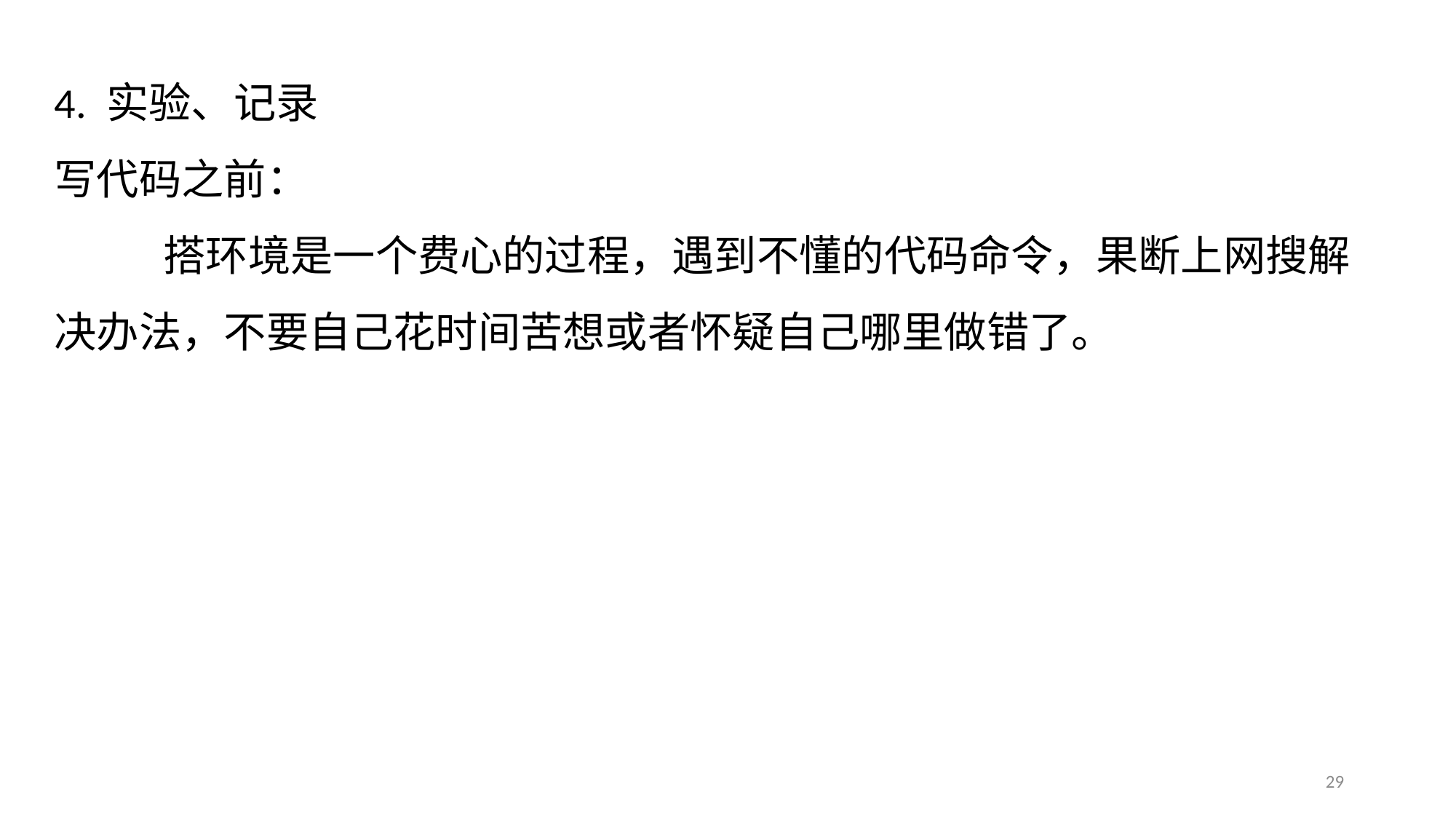

4. 实验、记录
写代码之前：
	搭环境是一个费心的过程，遇到不懂的代码命令，果断上网搜解决办法，不要自己花时间苦想或者怀疑自己哪里做错了。
29